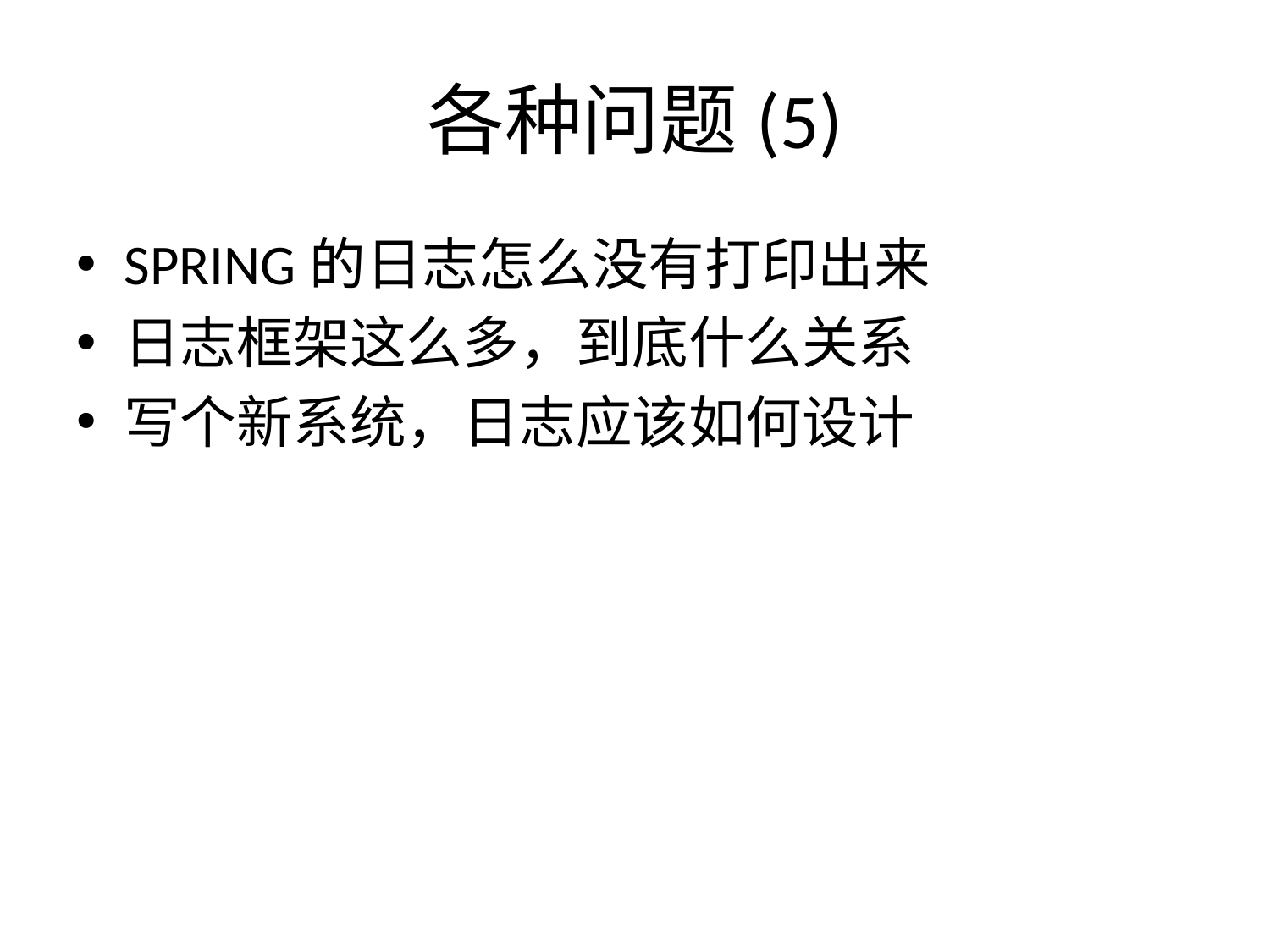

# 各种问题(5)
SPRING的日志怎么没有打印出来
日志框架这么多，到底什么关系
写个新系统，日志应该如何设计